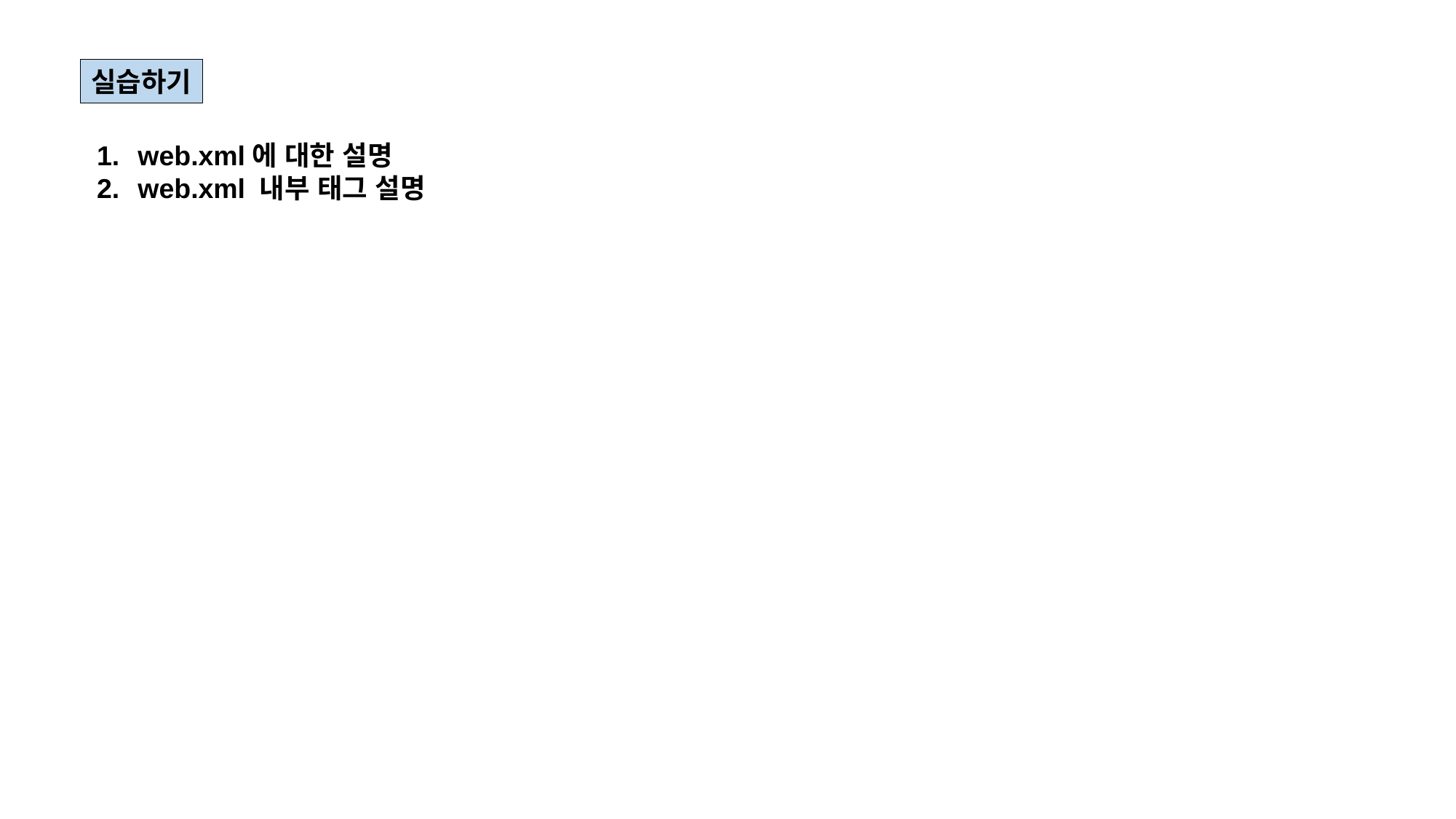

실습하기
web.xml에 대한 설명
web.xml 내부 태그 설명